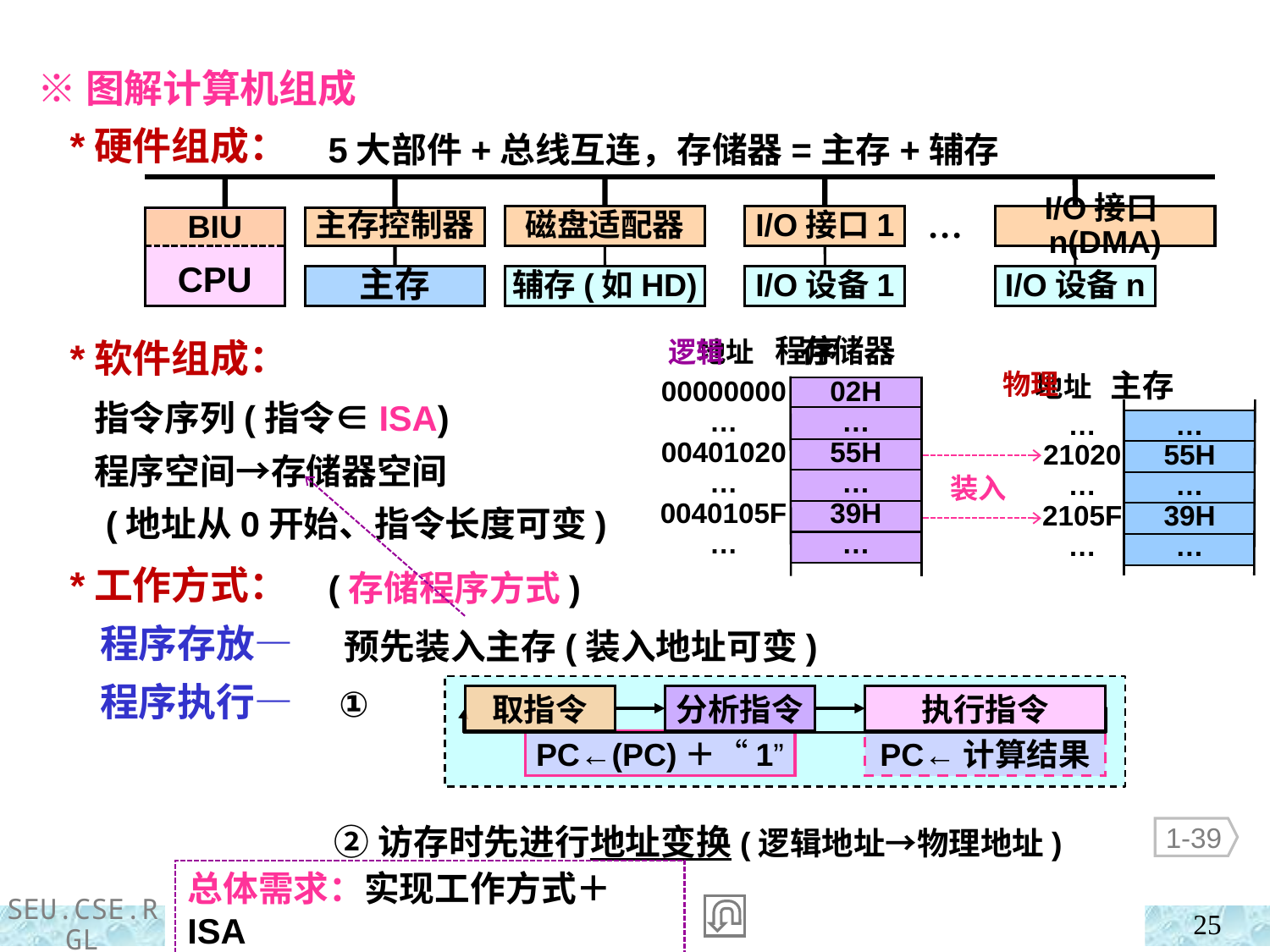

※图解计算机组成
   *硬件组成：

   *软件组成：
      指令序列(指令∈ISA)
      程序空间→存储器空间
       (地址从0开始、指令长度可变)
   *工作方式：
      程序存放—
      程序执行—
 5大部件+总线互连，存储器=主存+辅存

 (存储程序方式)
  预先装入主存(装入地址可变)
  ①

  ②访存时先进行地址变换(逻辑地址→物理地址)

磁盘适配器
I/O接口1
…
I/O接口n(DMA)

CPU
主存控制器
BIU

主存
辅存(如HD)
I/O设备1
I/O设备n
    地址   程序
02H
…
55H
…
39H
…
00000000
…
00401020
…
0040105F
…

逻辑           存储器
物理
    地址   主存
…
55H
…
39H
…
…
21020
…
2105F
…
装入

取指令
分析指令
执行指令
PC←(PC)＋“1”
PC←计算结果
1-39
总体需求：实现工作方式＋ISA

25